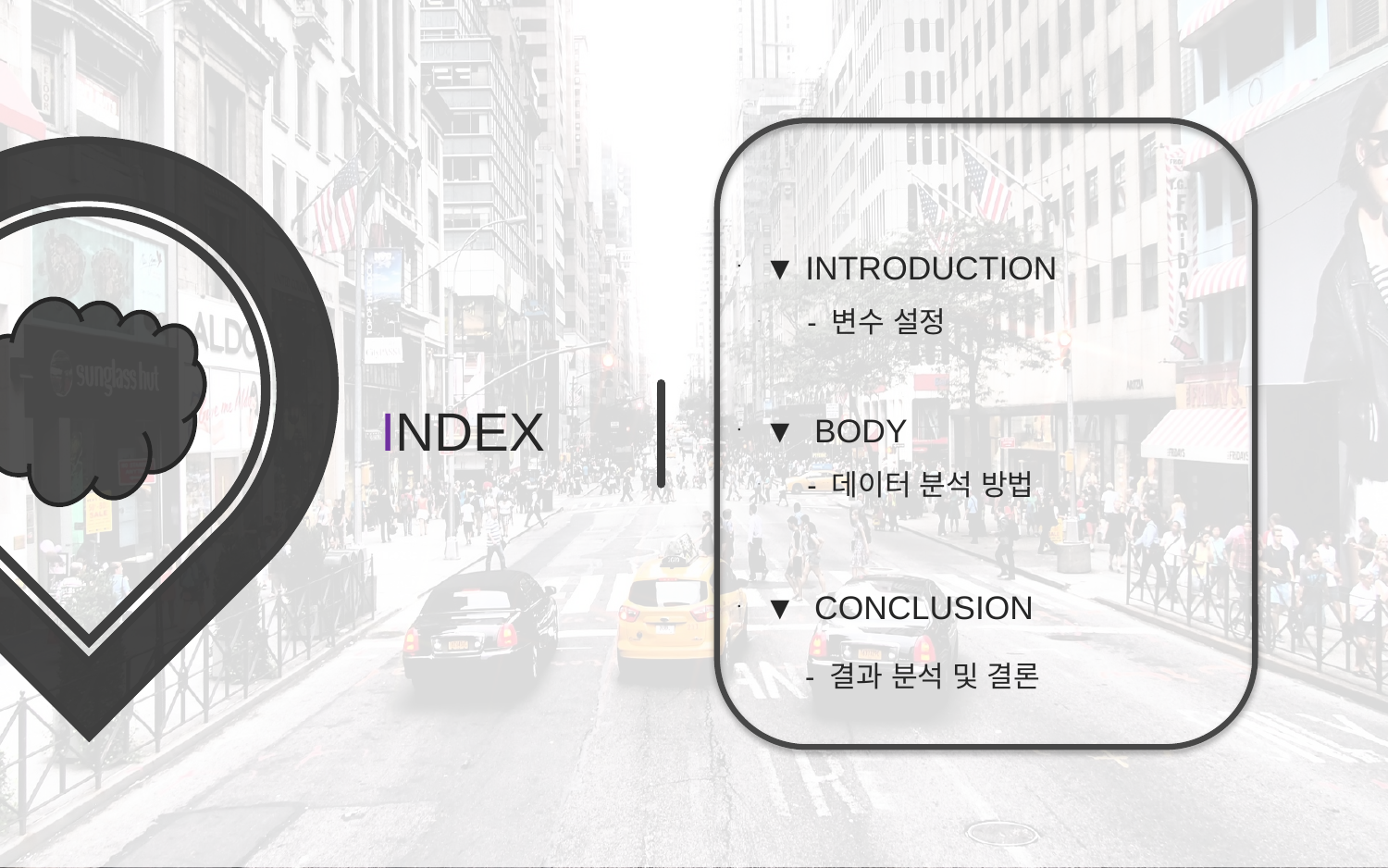

▼ INTRODUCTION
- 변수 설정

▼  BODY
- 데이터 분석 방법

▼  CONCLUSION
- 결과 분석 및 결론

# INDEX